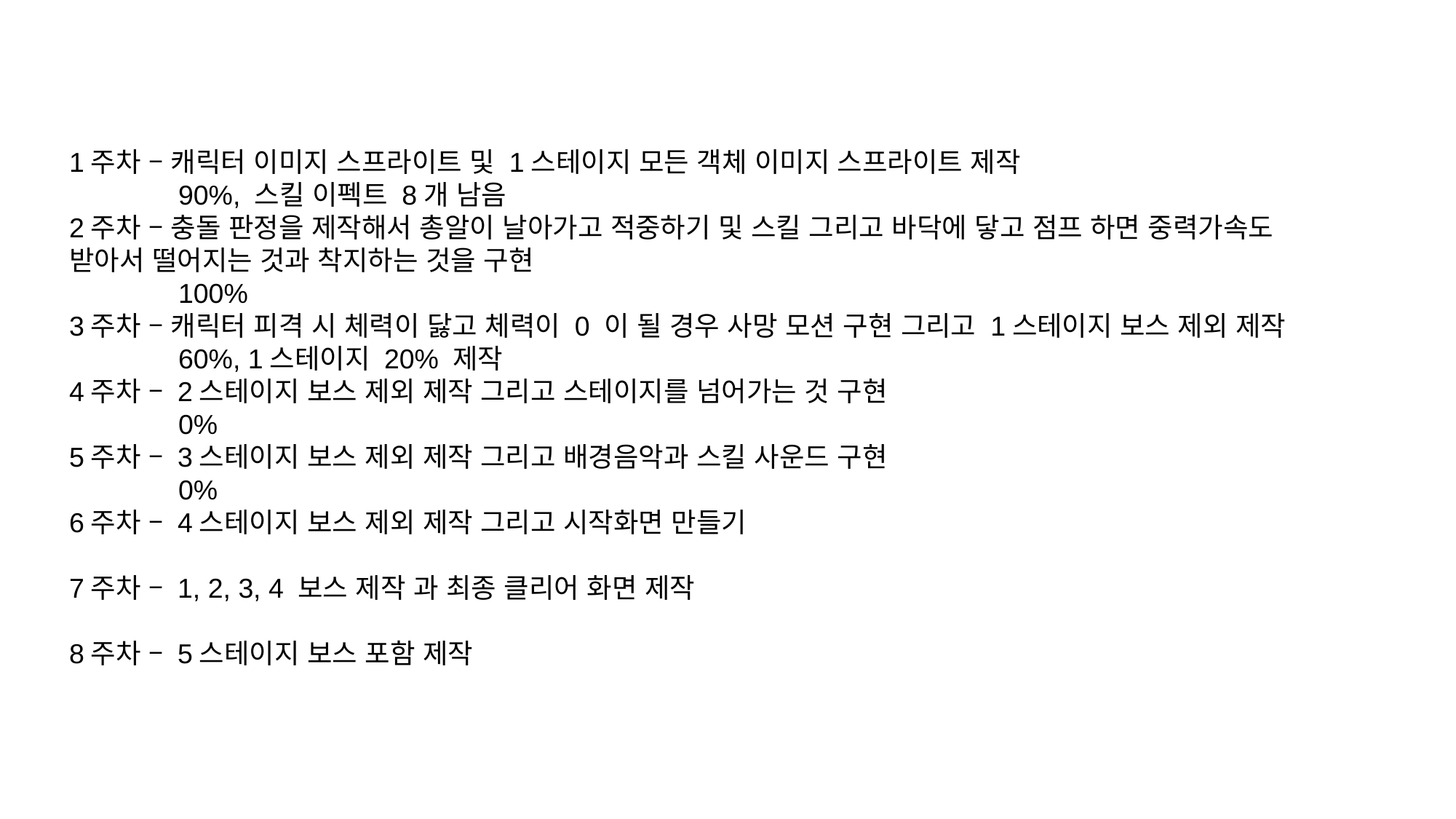

1주차 – 캐릭터 이미지 스프라이트 및 1스테이지 모든 객체 이미지 스프라이트 제작
	90%, 스킬 이펙트 8개 남음
2주차 – 충돌 판정을 제작해서 총알이 날아가고 적중하기 및 스킬 그리고 바닥에 닿고 점프 하면 중력가속도	받아서 떨어지는 것과 착지하는 것을 구현
	100%
3주차 – 캐릭터 피격 시 체력이 닳고 체력이 0 이 될 경우 사망 모션 구현 그리고 1스테이지 보스 제외 제작
	60%, 1스테이지 20% 제작
4주차 – 2스테이지 보스 제외 제작 그리고 스테이지를 넘어가는 것 구현
	0%
5주차 – 3스테이지 보스 제외 제작 그리고 배경음악과 스킬 사운드 구현
	0%
6주차 – 4스테이지 보스 제외 제작 그리고 시작화면 만들기

7주차 – 1, 2, 3, 4 보스 제작 과 최종 클리어 화면 제작

8주차 – 5스테이지 보스 포함 제작